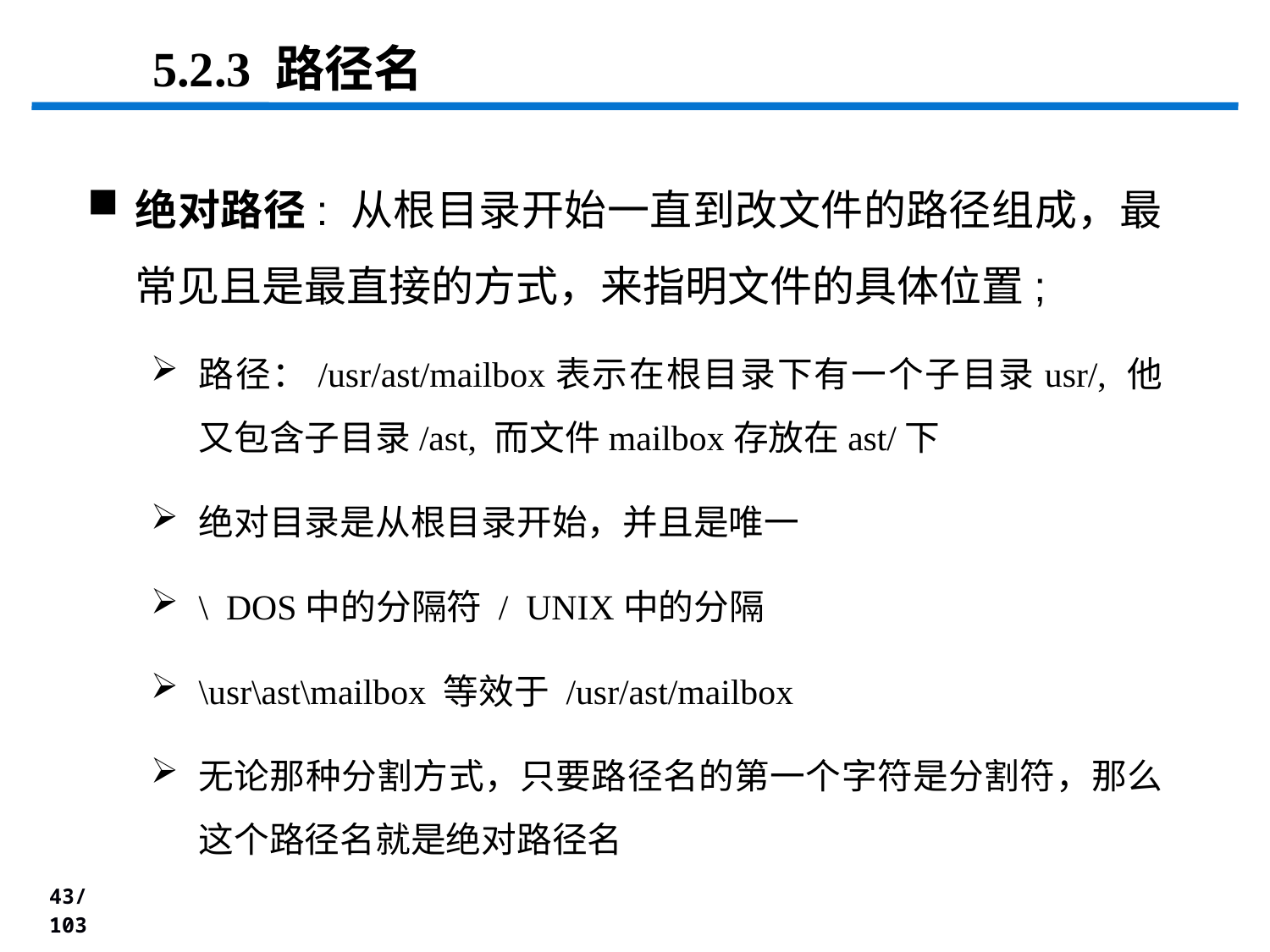

5.2.3 路径名
绝对路径: 从根目录开始一直到改文件的路径组成，最常见且是最直接的方式，来指明文件的具体位置;
路径：/usr/ast/mailbox表示在根目录下有一个子目录usr/, 他又包含子目录/ast, 而文件mailbox存放在ast/下
绝对目录是从根目录开始，并且是唯一
\  DOS中的分隔符 /  UNIX中的分隔
\usr\ast\mailbox 等效于 /usr/ast/mailbox
无论那种分割方式，只要路径名的第一个字符是分割符，那么这个路径名就是绝对路径名